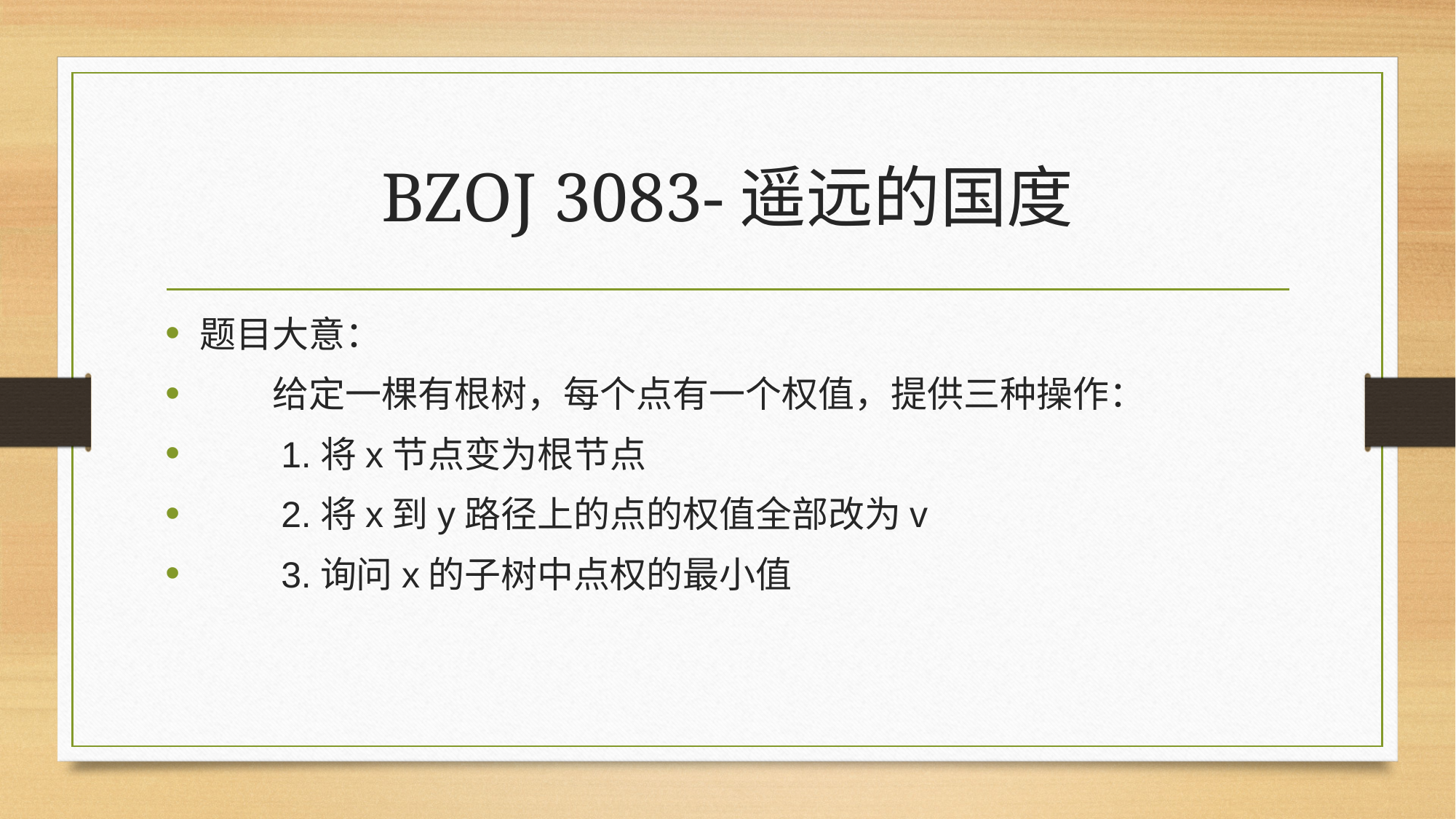

# BZOJ 3083-遥远的国度
题目大意：
　　给定一棵有根树，每个点有一个权值，提供三种操作：
　　1.将x节点变为根节点
　　2.将x到y路径上的点的权值全部改为v
　　3.询问x的子树中点权的最小值